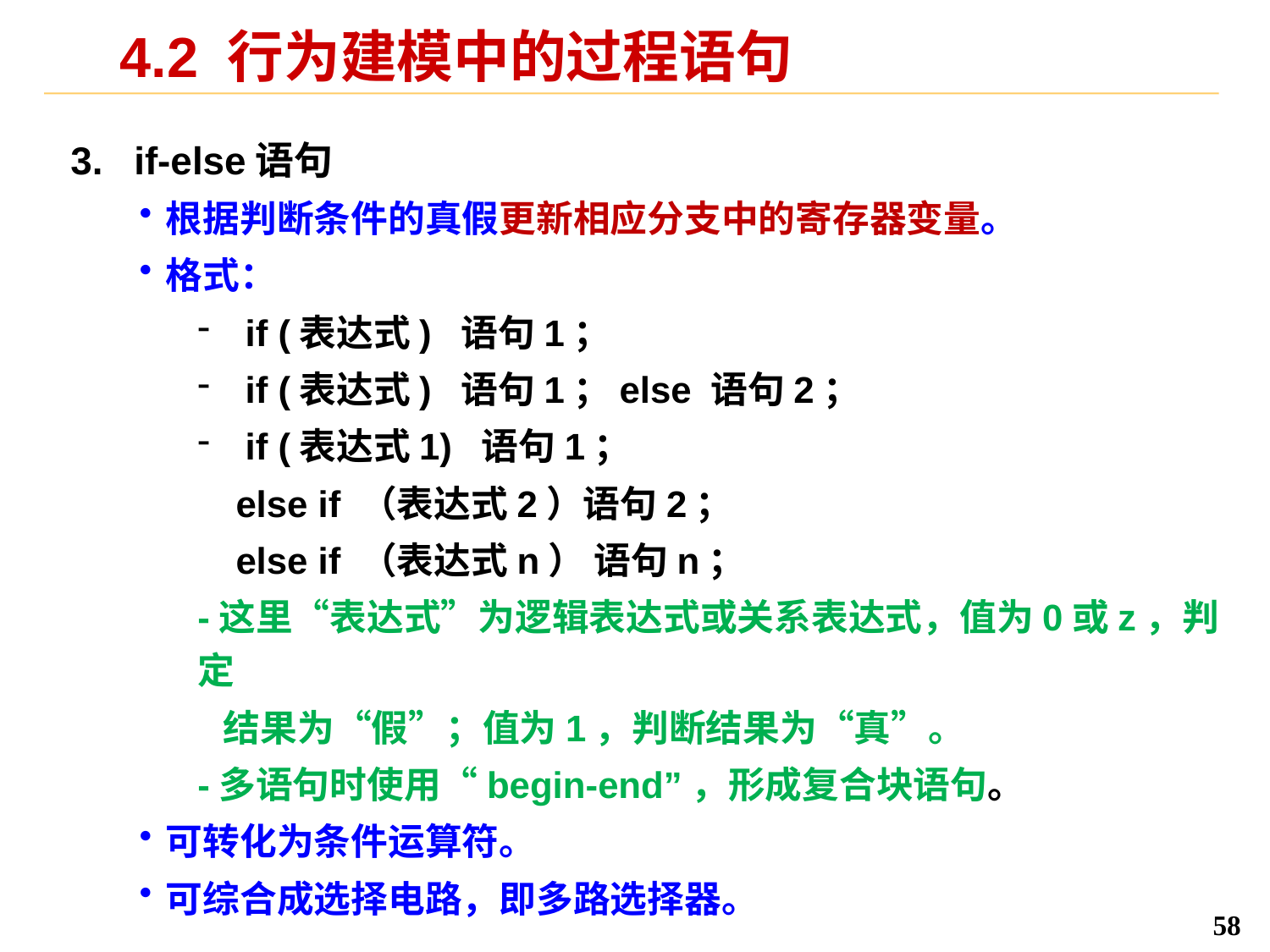

# 4.2 行为建模中的过程语句
if-else语句
根据判断条件的真假更新相应分支中的寄存器变量。
格式：
if (表达式)  语句1；
if (表达式)  语句1；else 语句2；
if (表达式1)  语句1；
    else if （表达式2）语句2；
    else if （表达式n） 语句n；
-这里“表达式”为逻辑表达式或关系表达式，值为0或z，判定
  结果为“假”；值为1，判断结果为“真”。
-多语句时使用“begin-end”，形成复合块语句。
可转化为条件运算符。
可综合成选择电路，即多路选择器。
58